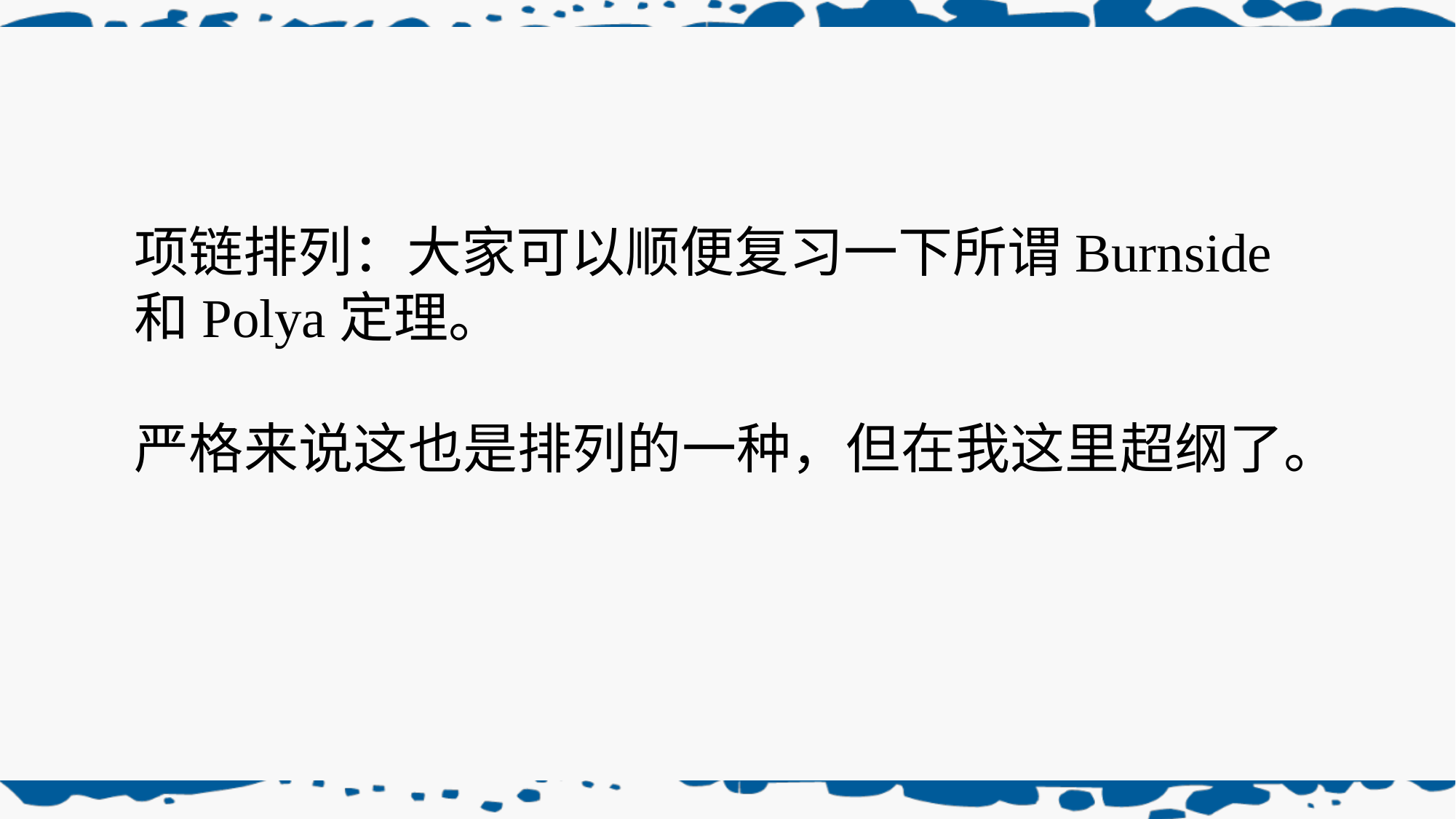

项链排列：大家可以顺便复习一下所谓Burnside和Polya定理。

严格来说这也是排列的一种，但在我这里超纲了。